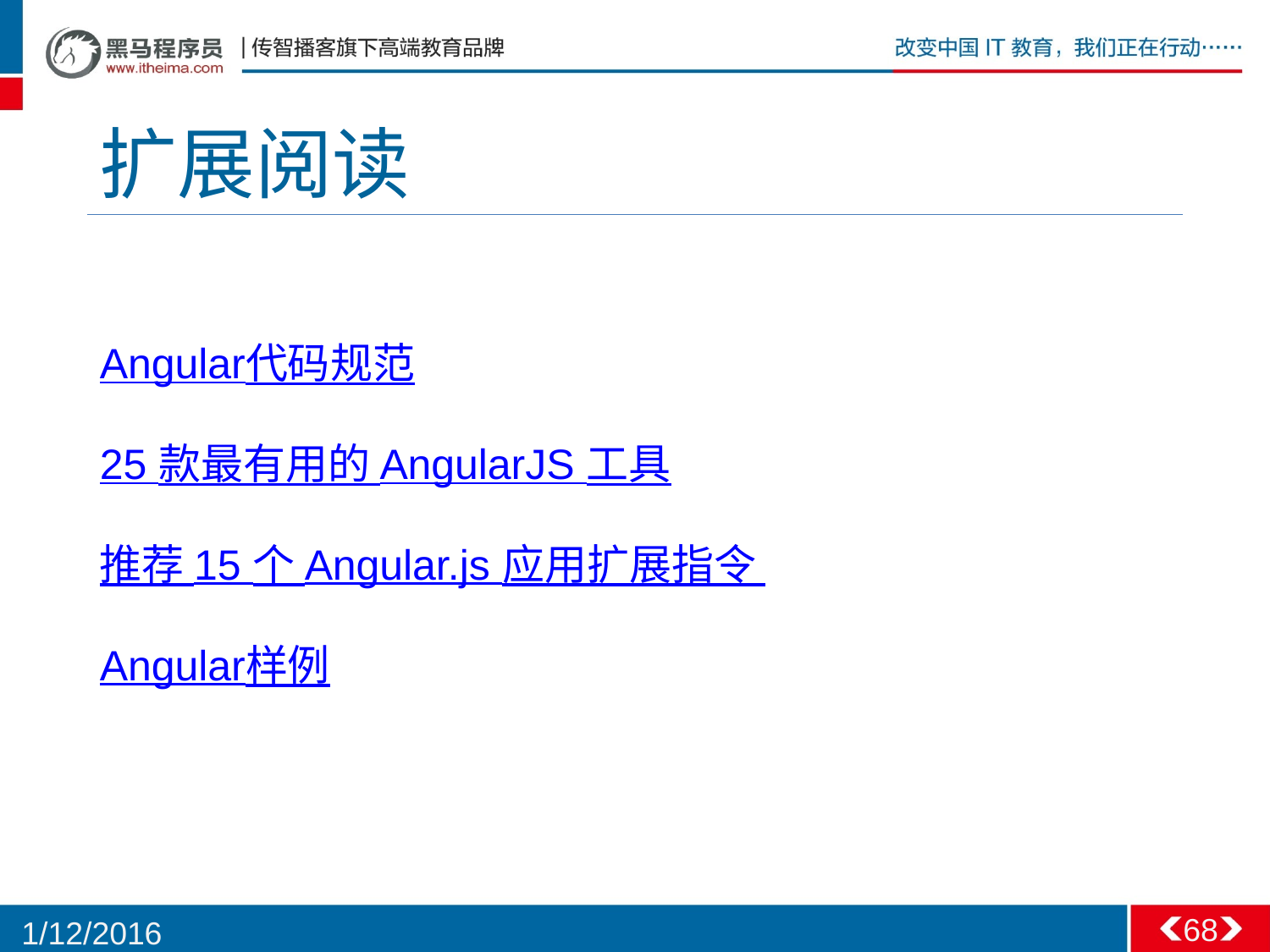

# 扩展阅读

Angular代码规范
25 款最有用的 AngularJS 工具
推荐 15 个 Angular.js 应用扩展指令
Angular样例

68

1/12/2016